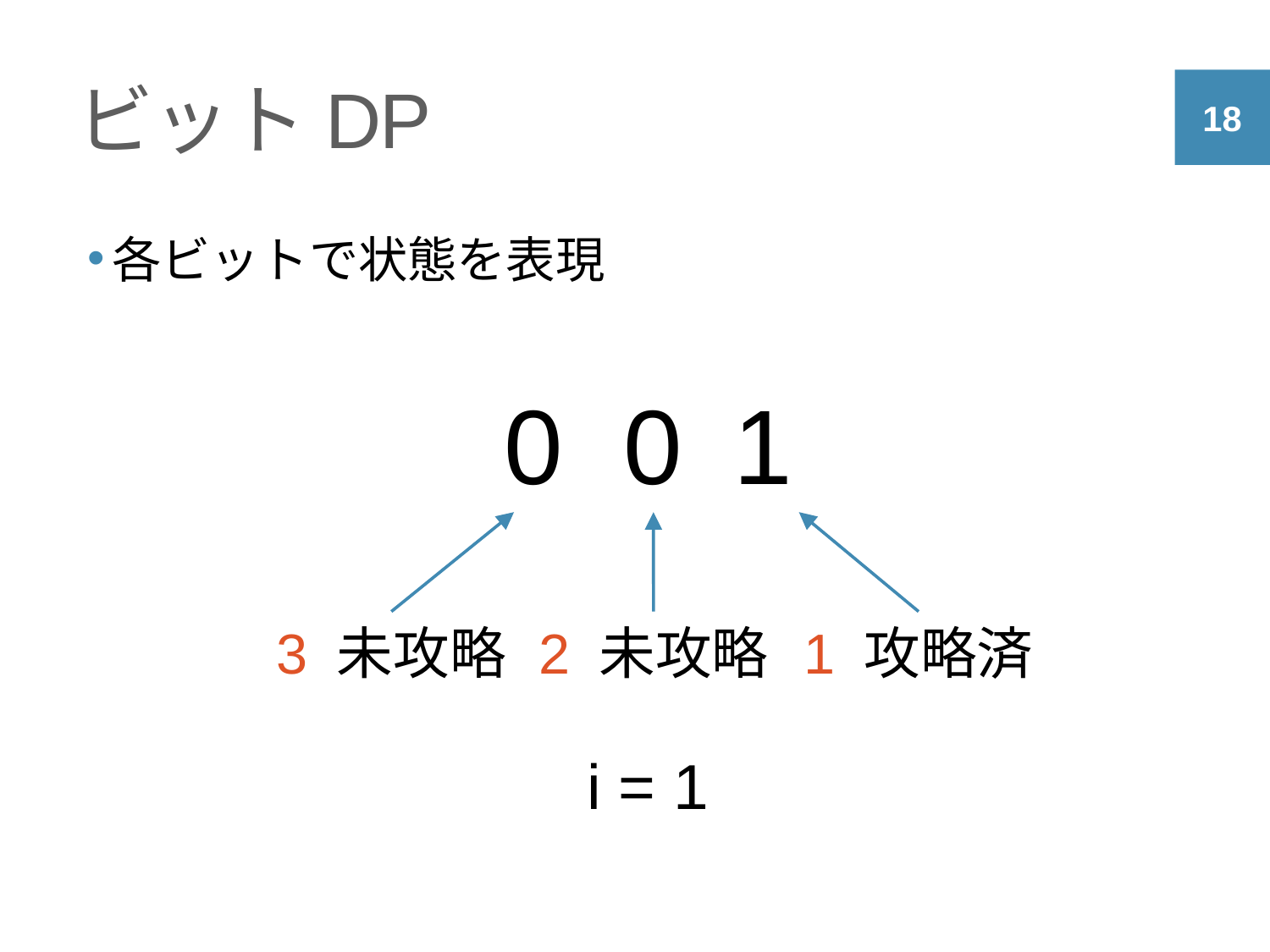

# ビットDP
各ビットで状態を表現
0
1
0
2 未攻略
1 攻略済
3 未攻略
i = 1